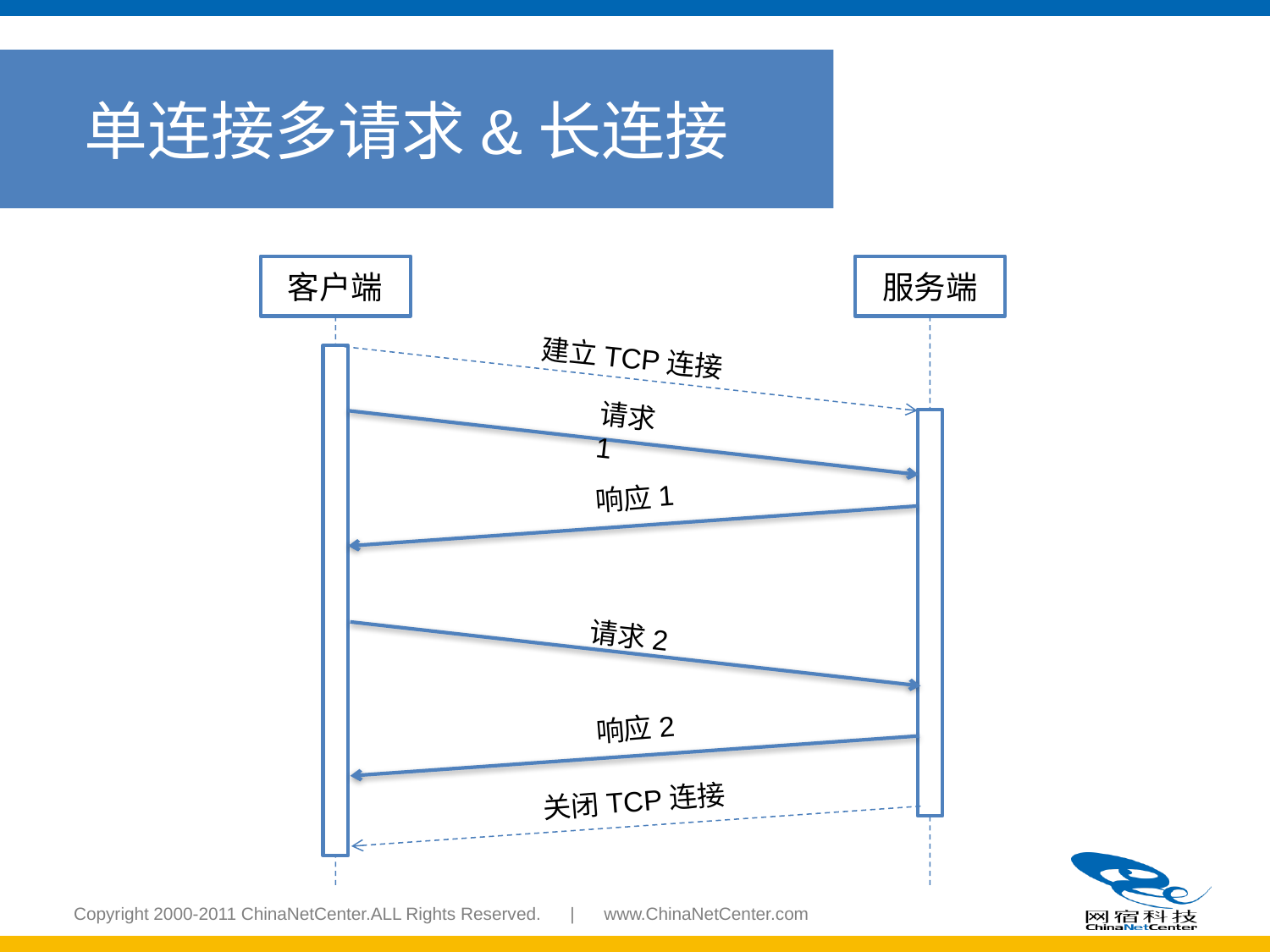

单连接多请求&长连接
客户端
服务端
建立TCP连接

请求1

响应1
请求2
响应2
关闭TCP连接